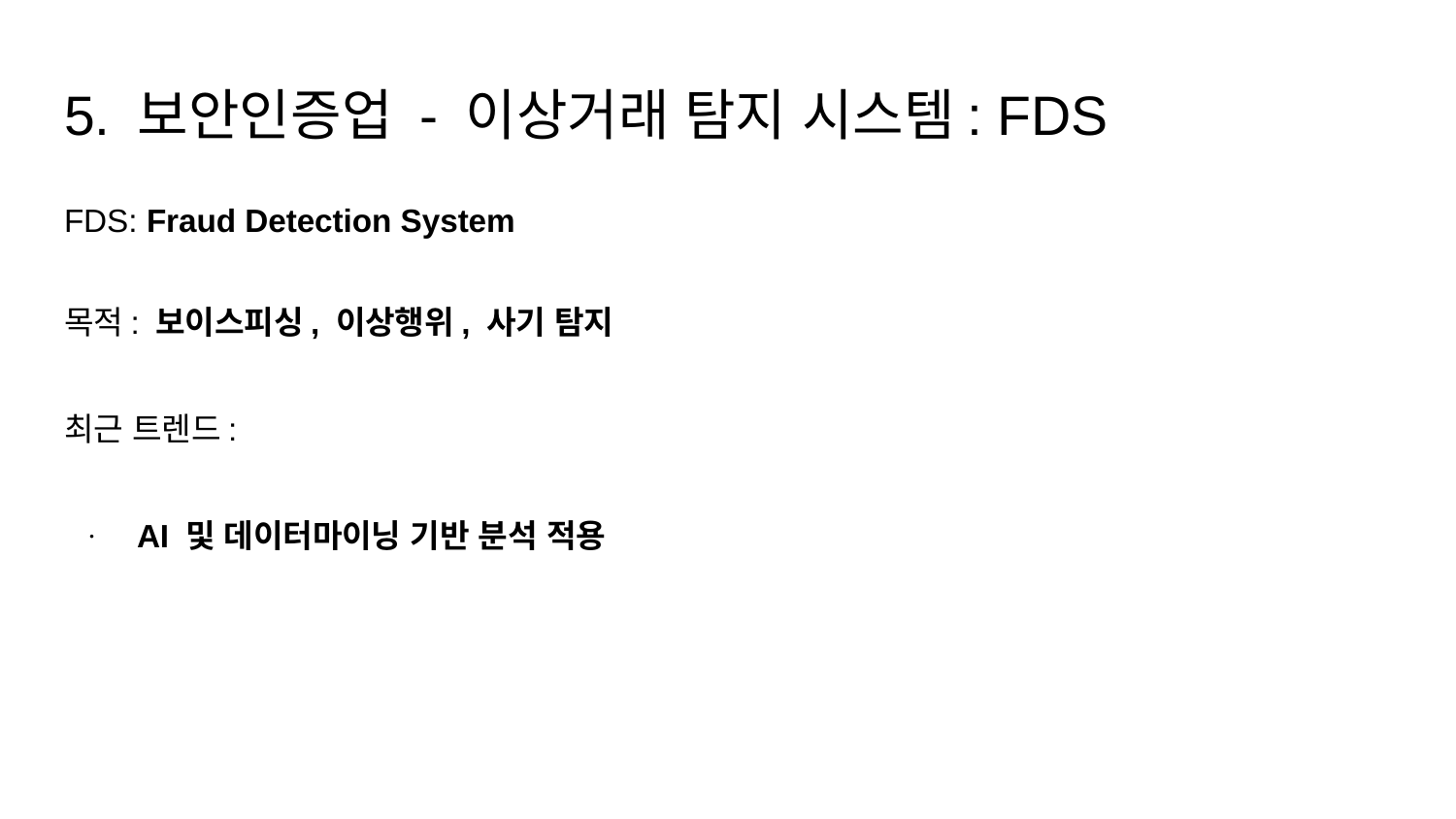

# 5. 보안인증업 - 이상거래 탐지 시스템: FDS
FDS: Fraud Detection System
목적: 보이스피싱, 이상행위, 사기 탐지
최근 트렌드:
AI 및 데이터마이닝 기반 분석 적용